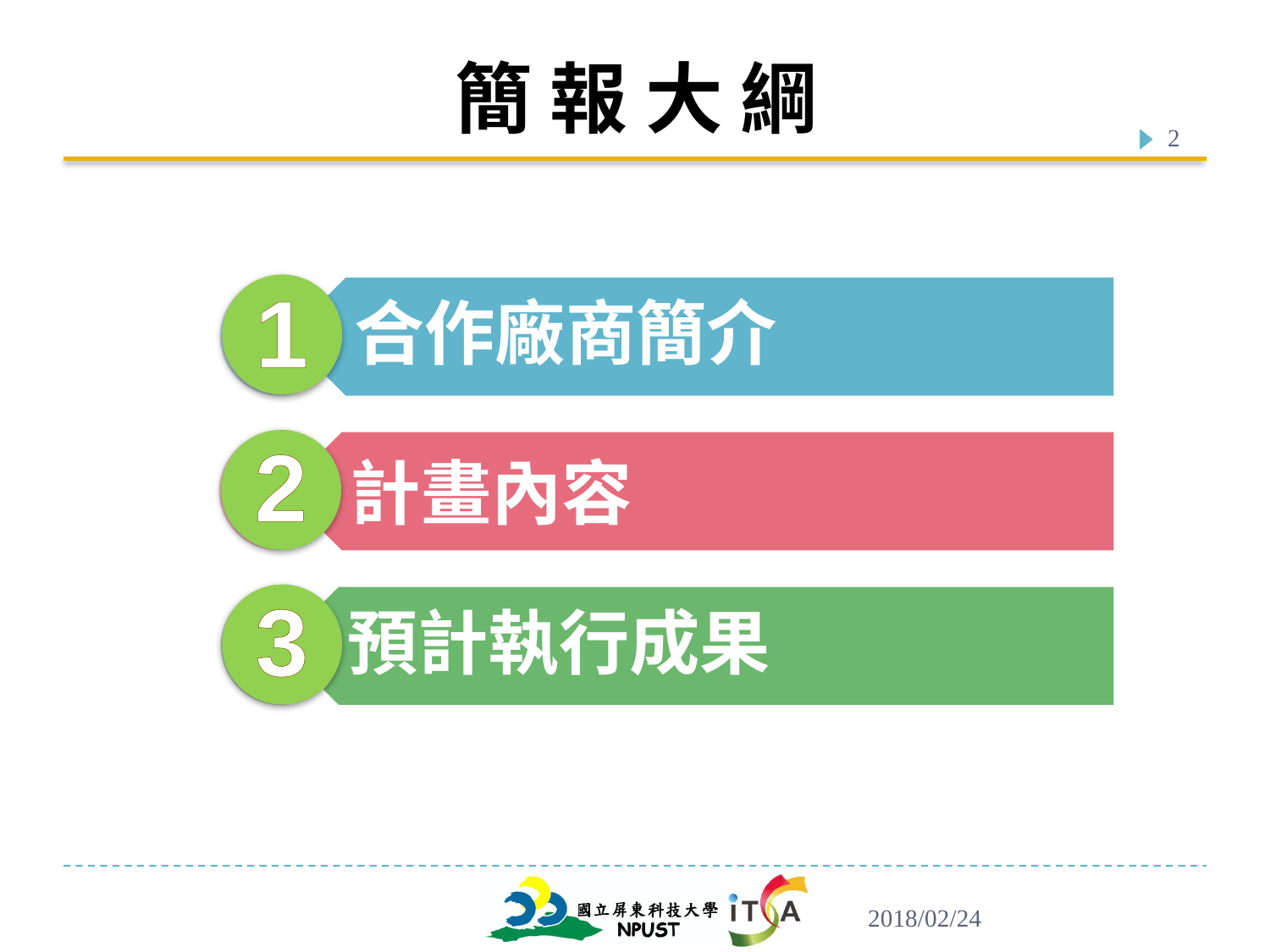

# 簡 報 大 綱
1

合作廠商簡介
計畫內容
預計執行成果
2

3

2018/02/24
2